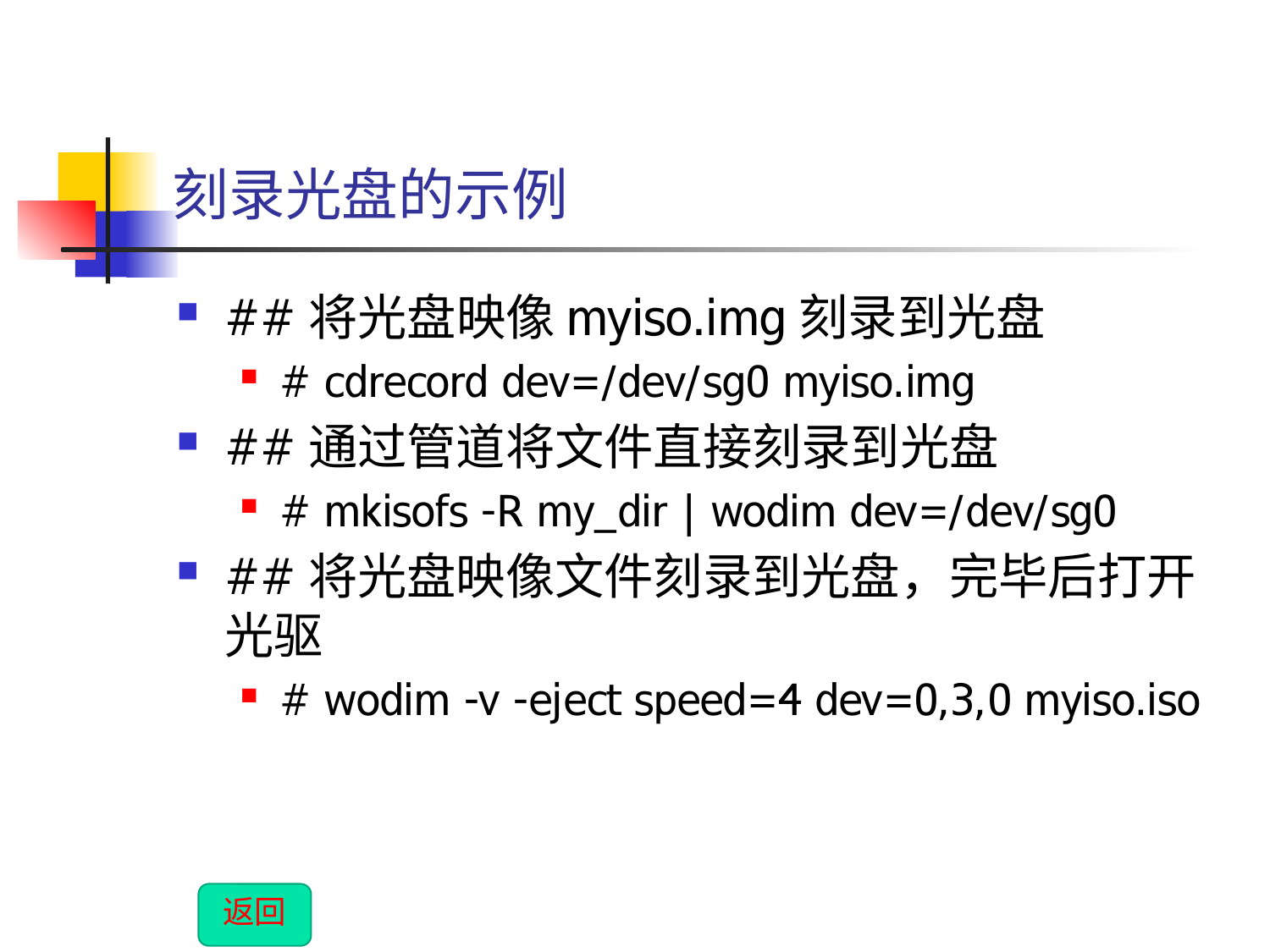

# 刻录光盘的示例
##将光盘映像myiso.img刻录到光盘
# cdrecord dev=/dev/sg0 myiso.img
##通过管道将文件直接刻录到光盘
# mkisofs -R my_dir | wodim dev=/dev/sg0
##将光盘映像文件刻录到光盘，完毕后打开光驱
# wodim -v -eject speed=4 dev=0,3,0 myiso.iso

返回